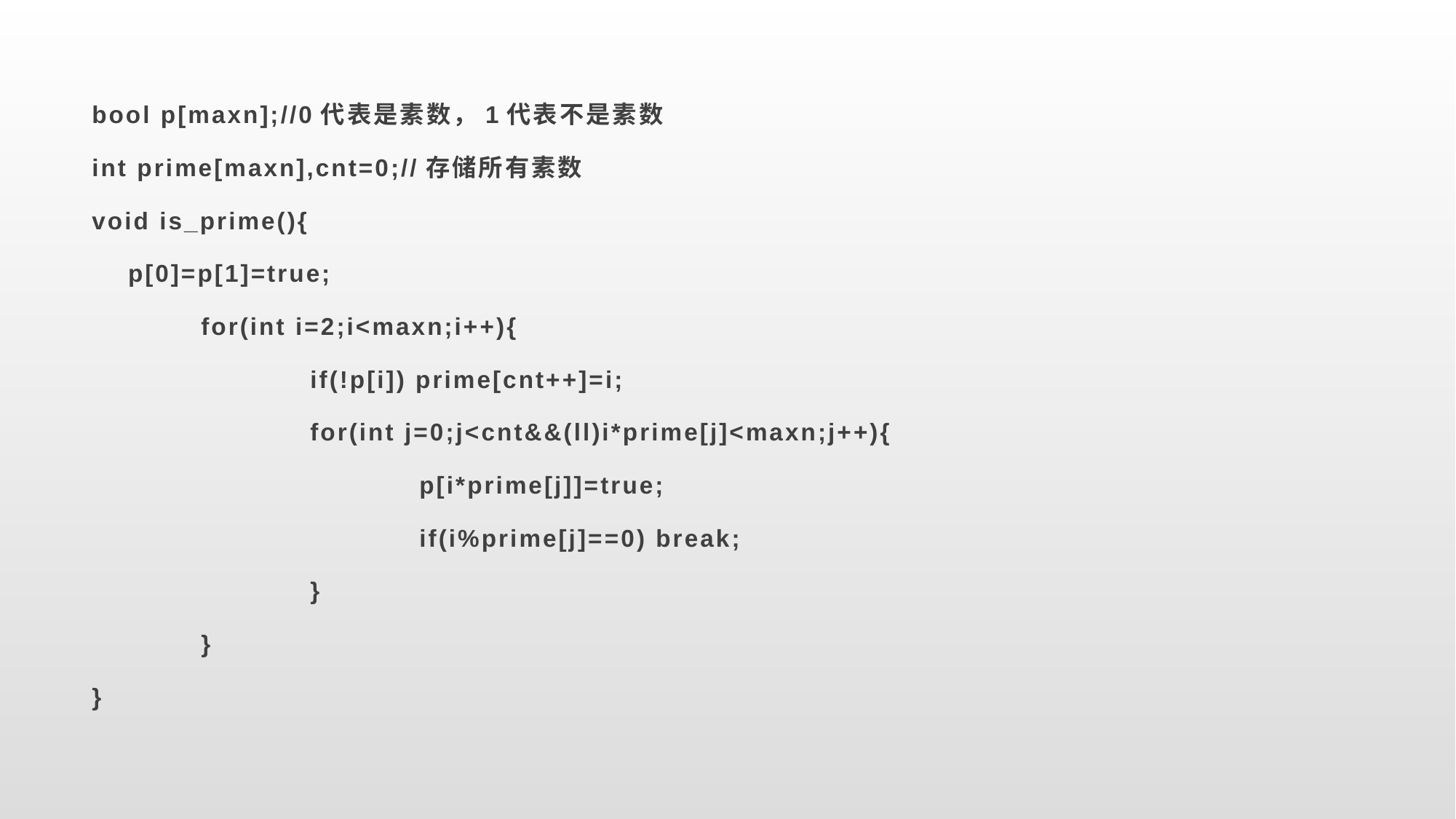

bool p[maxn];//0代表是素数，1代表不是素数
int prime[maxn],cnt=0;//存储所有素数
void is_prime(){
    p[0]=p[1]=true;
	for(int i=2;i<maxn;i++){
		if(!p[i]) prime[cnt++]=i;
		for(int j=0;j<cnt&&(ll)i*prime[j]<maxn;j++){
			p[i*prime[j]]=true;
			if(i%prime[j]==0) break;
		}
	}
}